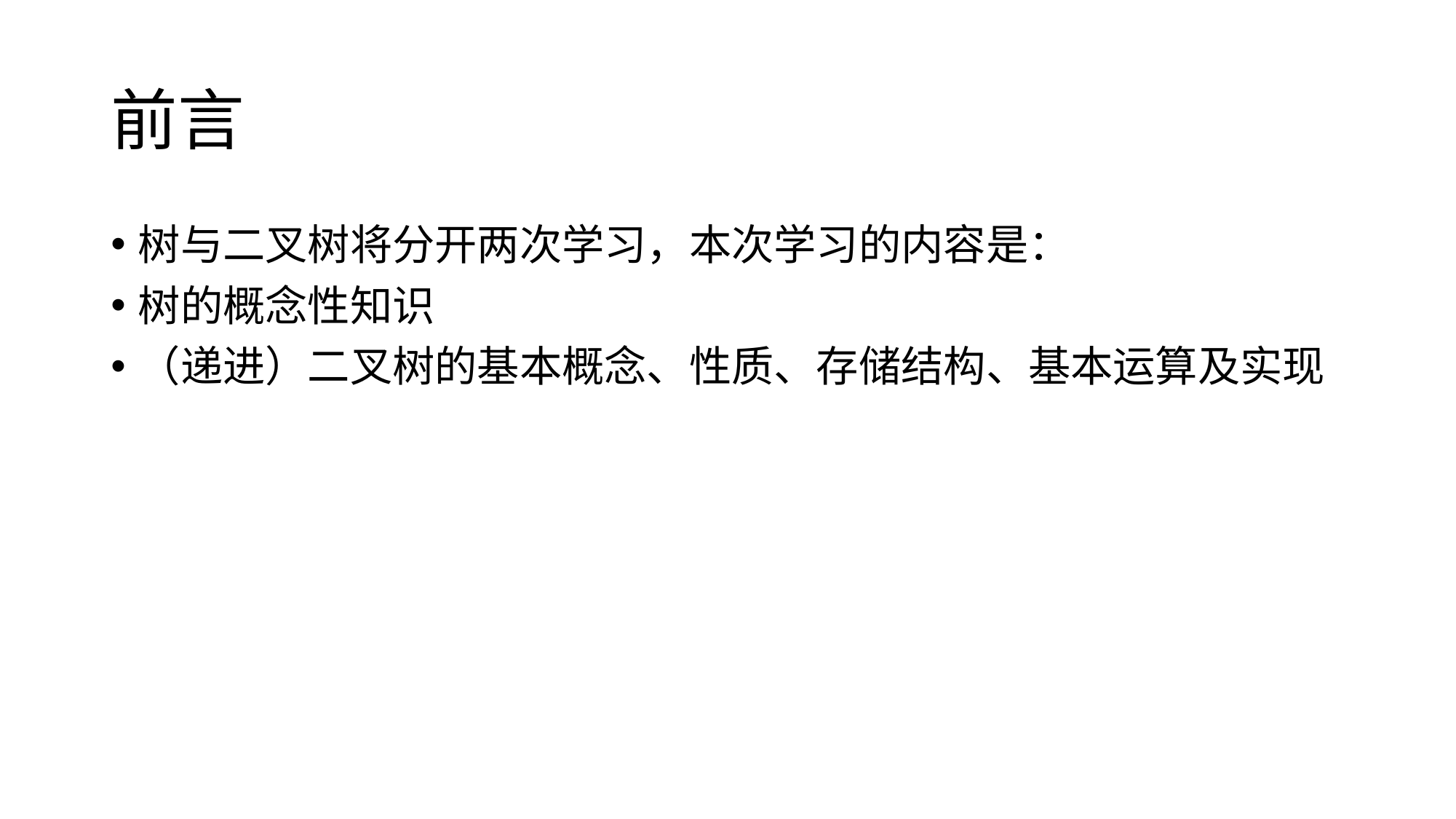

# 前言
树与二叉树将分开两次学习，本次学习的内容是：
树的概念性知识
（递进）二叉树的基本概念、性质、存储结构、基本运算及实现